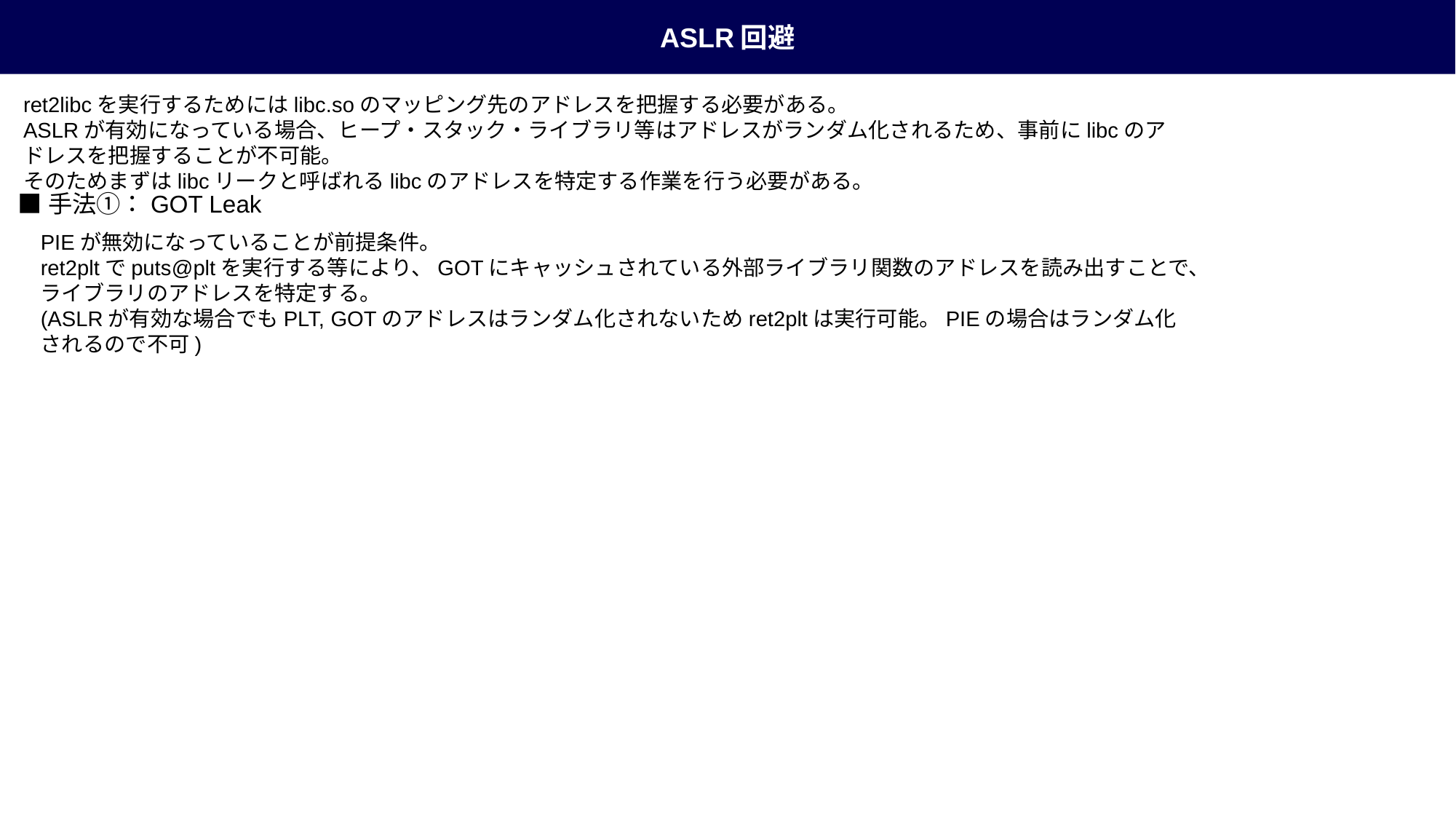

ASLR回避
ret2libcを実行するためにはlibc.soのマッピング先のアドレスを把握する必要がある。
ASLRが有効になっている場合、ヒープ・スタック・ライブラリ等はアドレスがランダム化されるため、事前にlibcのアドレスを把握することが不可能。
そのためまずはlibcリークと呼ばれるlibcのアドレスを特定する作業を行う必要がある。
■手法①：GOT Leak
PIEが無効になっていることが前提条件。
ret2pltでputs@pltを実行する等により、GOTにキャッシュされている外部ライブラリ関数のアドレスを読み出すことで、
ライブラリのアドレスを特定する。
(ASLRが有効な場合でもPLT, GOTのアドレスはランダム化されないためret2pltは実行可能。PIEの場合はランダム化されるので不可)